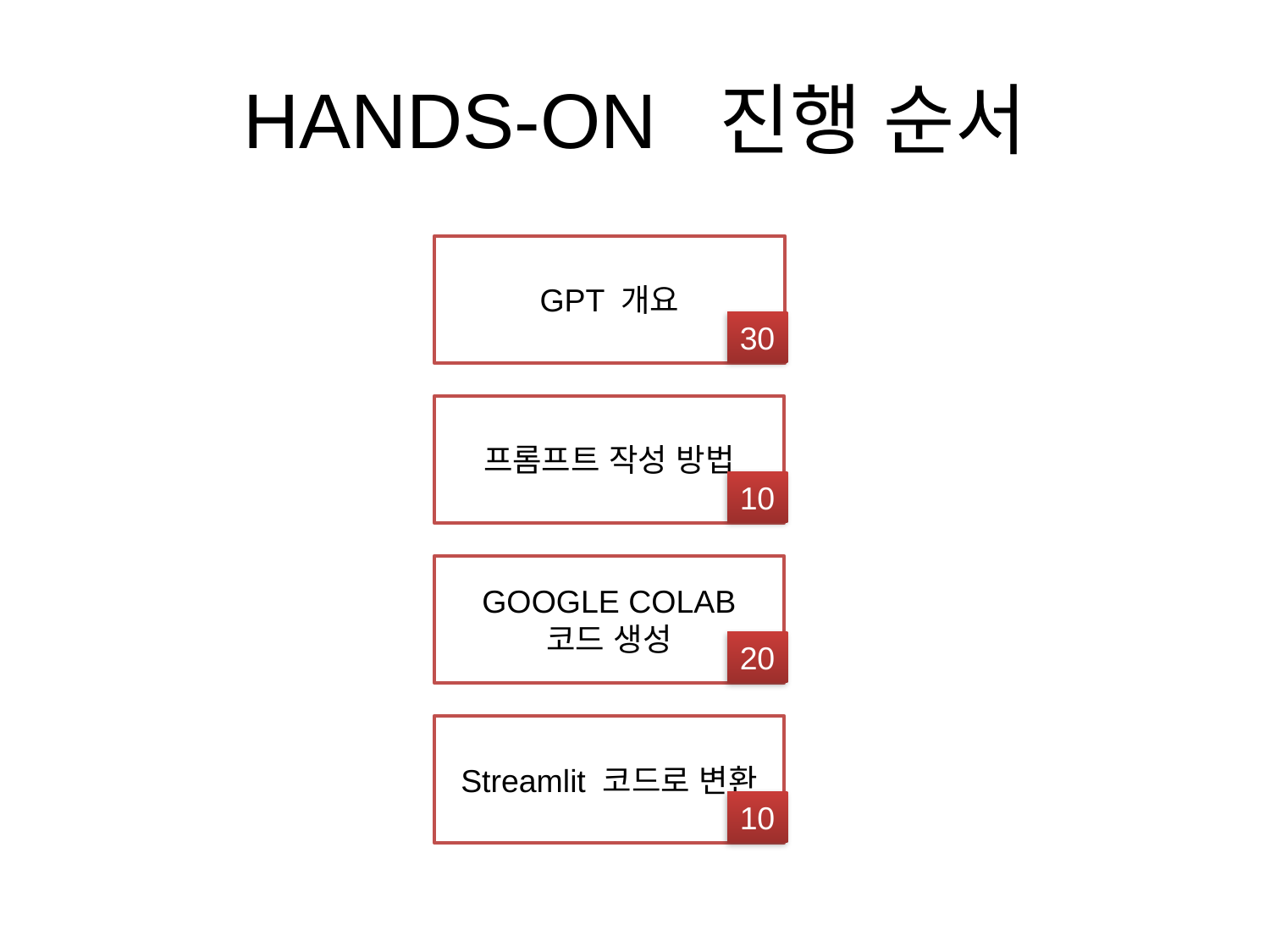

# HANDS-ON  진행 순서
GPT 개요
30
프롬프트 작성 방법
10
GOOGLE COLAB 코드 생성
20
Streamlit 코드로 변환
10